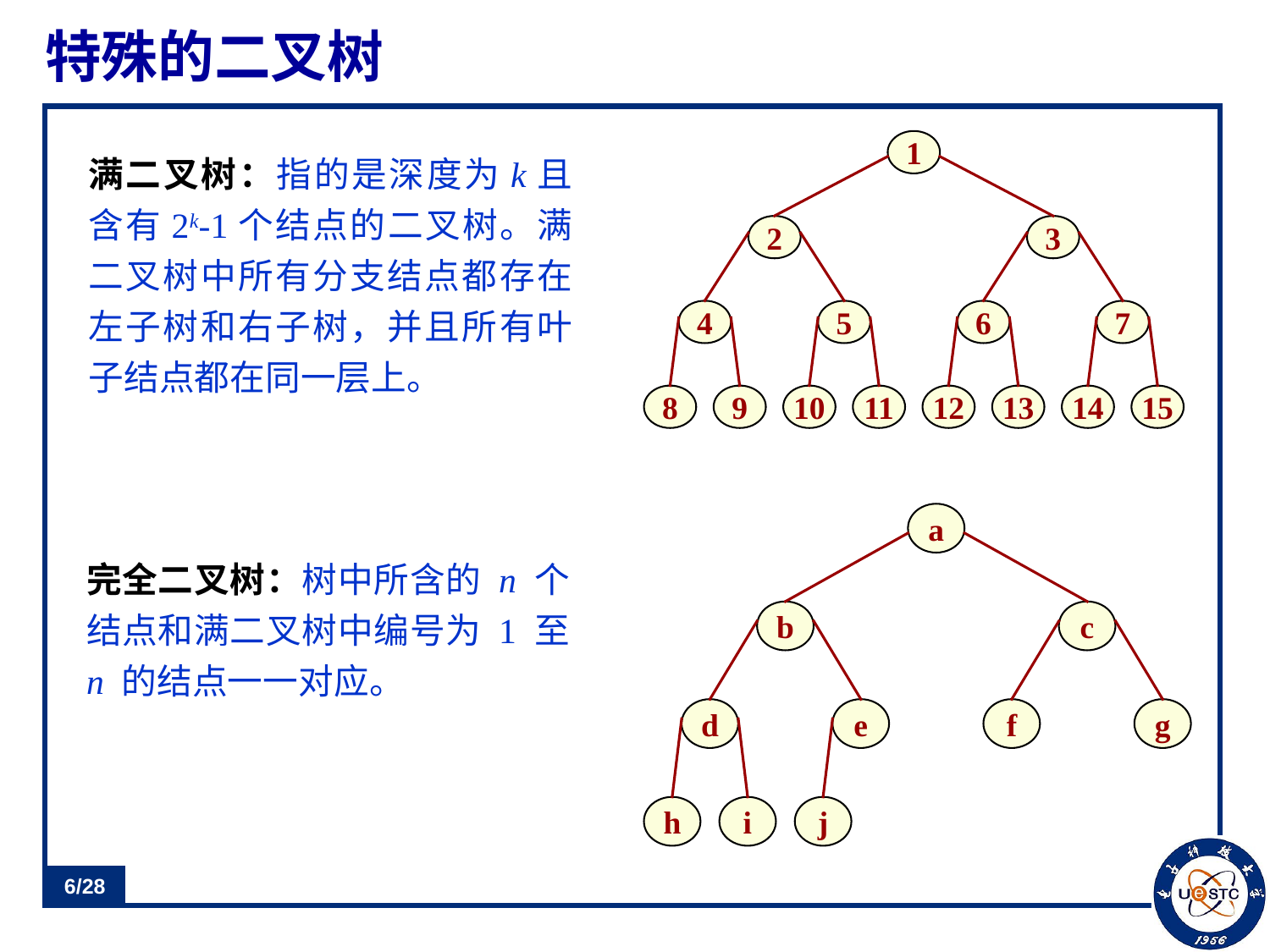

# 特殊的二叉树
1

2
3

4
5
6
7

8
9
10
11
12
13
14
15
满二叉树：指的是深度为k且含有2k-1个结点的二叉树。满二叉树中所有分支结点都存在左子树和右子树，并且所有叶子结点都在同一层上。
a

b
c

d
e
f
g

h
i
j
完全二叉树：树中所含的 n 个结点和满二叉树中编号为 1 至 n 的结点一一对应。
6/28